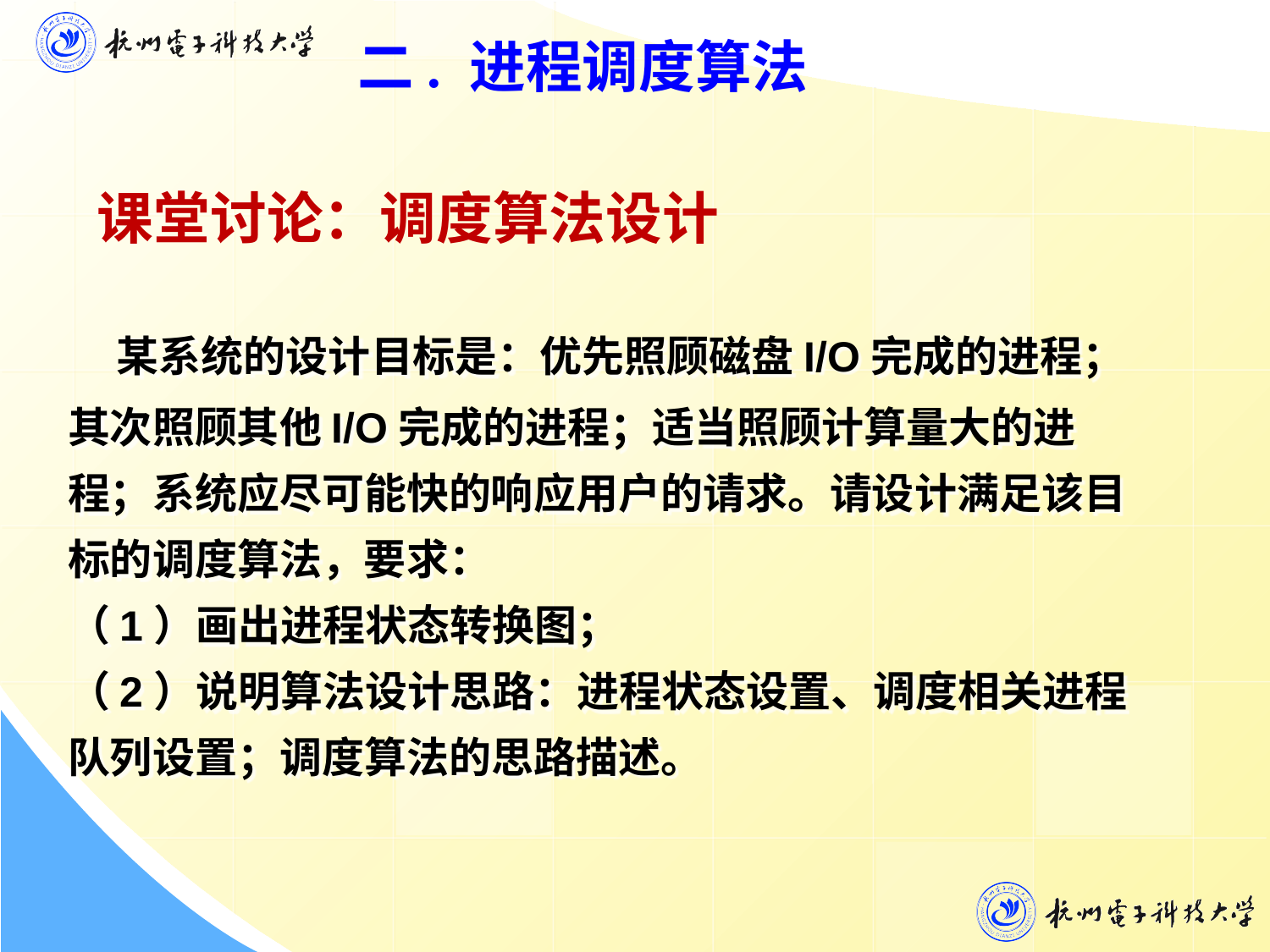

二. 进程调度算法
课堂讨论：调度算法设计
# 某系统的设计目标是：优先照顾磁盘I/O完成的进程；其次照顾其他I/O完成的进程；适当照顾计算量大的进程；系统应尽可能快的响应用户的请求。请设计满足该目标的调度算法，要求： （1）画出进程状态转换图； （2）说明算法设计思路：进程状态设置、调度相关进程队列设置；调度算法的思路描述。